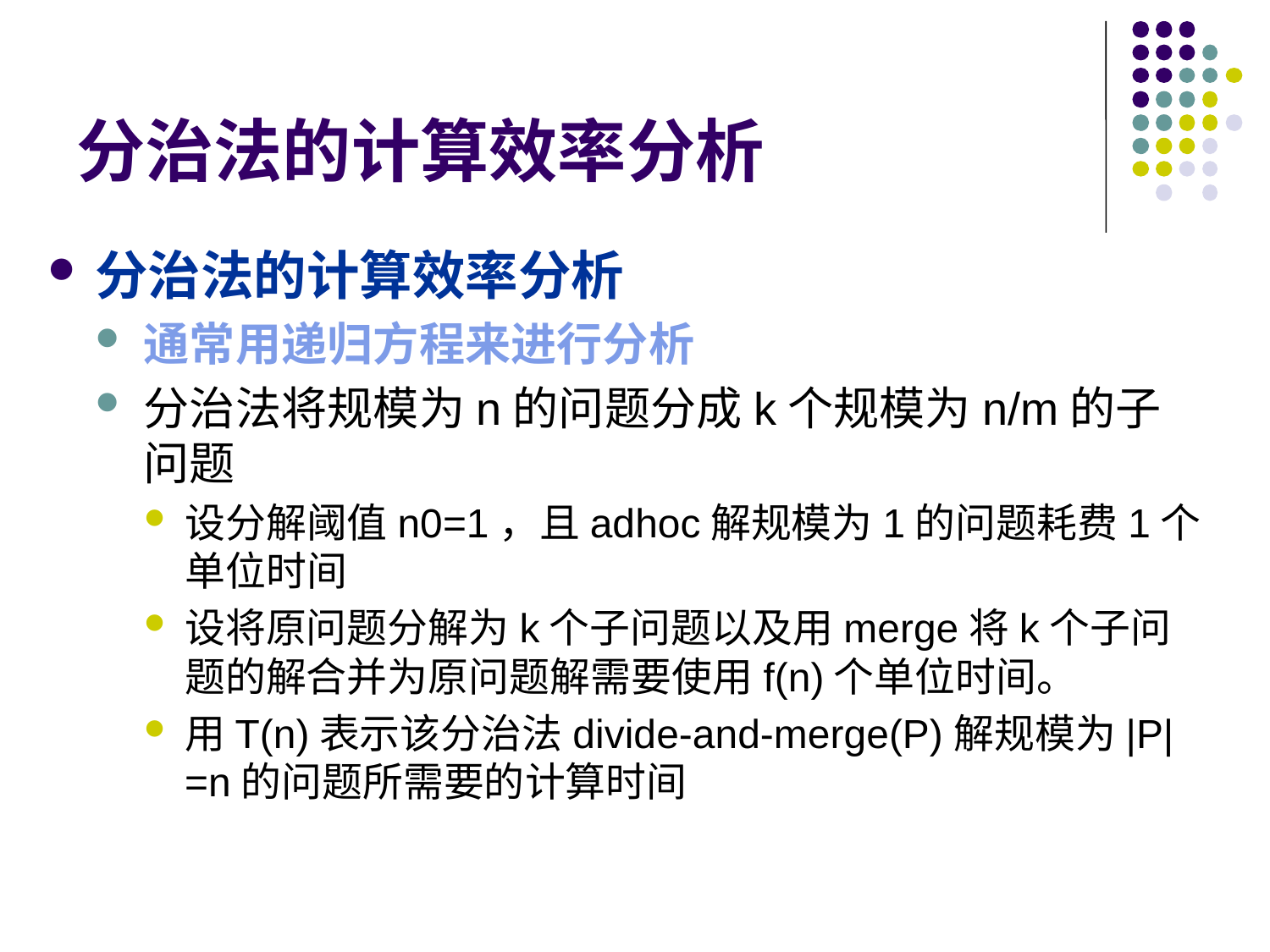

# 分治法的计算效率分析
分治法的计算效率分析
通常用递归方程来进行分析
分治法将规模为n的问题分成k个规模为n/m的子问题
设分解阈值n0=1，且adhoc解规模为1的问题耗费1个单位时间
设将原问题分解为k个子问题以及用merge将k个子问题的解合并为原问题解需要使用f(n)个单位时间。
用T(n)表示该分治法divide-and-merge(P)解规模为|P|=n的问题所需要的计算时间